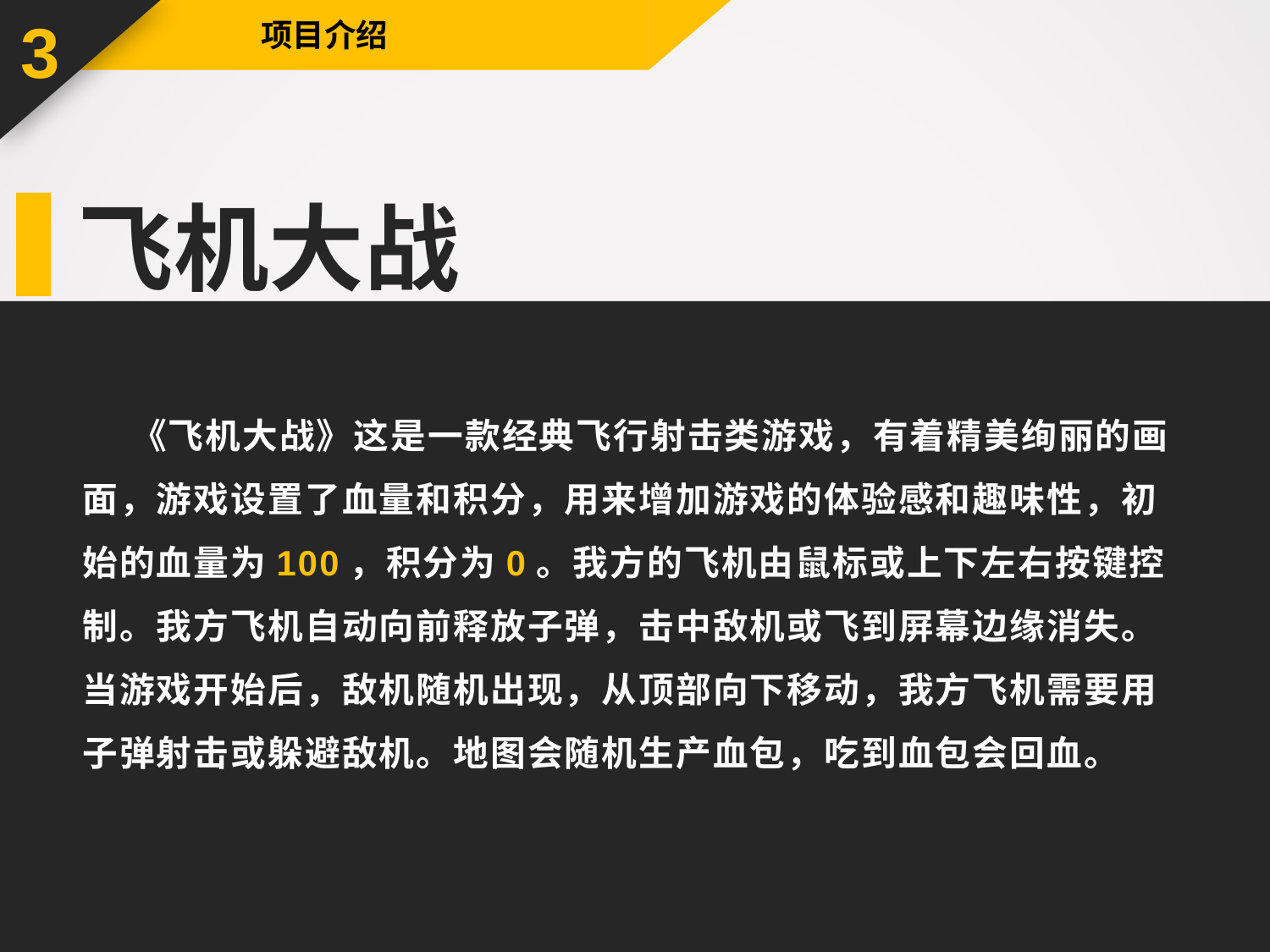

项目介绍

3
  飞机大战

     《飞机大战》这是一款经典飞行射击类游戏，有着精美绚丽的画面，游戏设置了血量和积分，用来增加游戏的体验感和趣味性，初始的血量为100，积分为0。我方的飞机由鼠标或上下左右按键控制。我方飞机自动向前释放子弹，击中敌机或飞到屏幕边缘消失。当游戏开始后，敌机随机出现，从顶部向下移动，我方飞机需要用子弹射击或躲避敌机。地图会随机生产血包，吃到血包会回血。